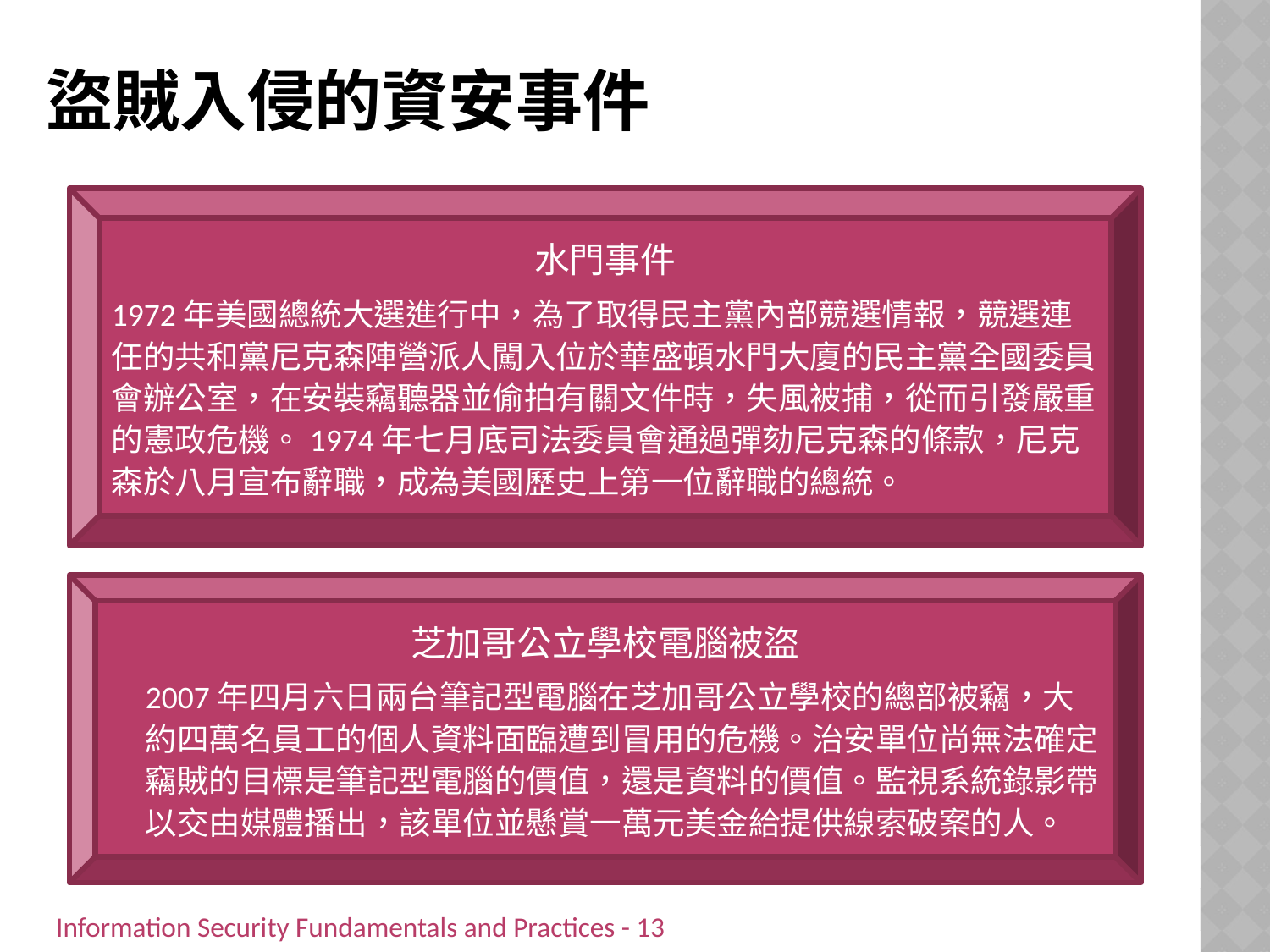

# 盜賊入侵的資安事件
水門事件
1972年美國總統大選進行中，為了取得民主黨內部競選情報，競選連任的共和黨尼克森陣營派人闖入位於華盛頓水門大廈的民主黨全國委員會辦公室，在安裝竊聽器並偷拍有關文件時，失風被捕，從而引發嚴重的憲政危機。1974年七月底司法委員會通過彈劾尼克森的條款，尼克森於八月宣布辭職，成為美國歷史上第一位辭職的總統。
芝加哥公立學校電腦被盜
2007年四月六日兩台筆記型電腦在芝加哥公立學校的總部被竊，大約四萬名員工的個人資料面臨遭到冒用的危機。治安單位尚無法確定竊賊的目標是筆記型電腦的價值，還是資料的價值。監視系統錄影帶以交由媒體播出，該單位並懸賞一萬元美金給提供線索破案的人。